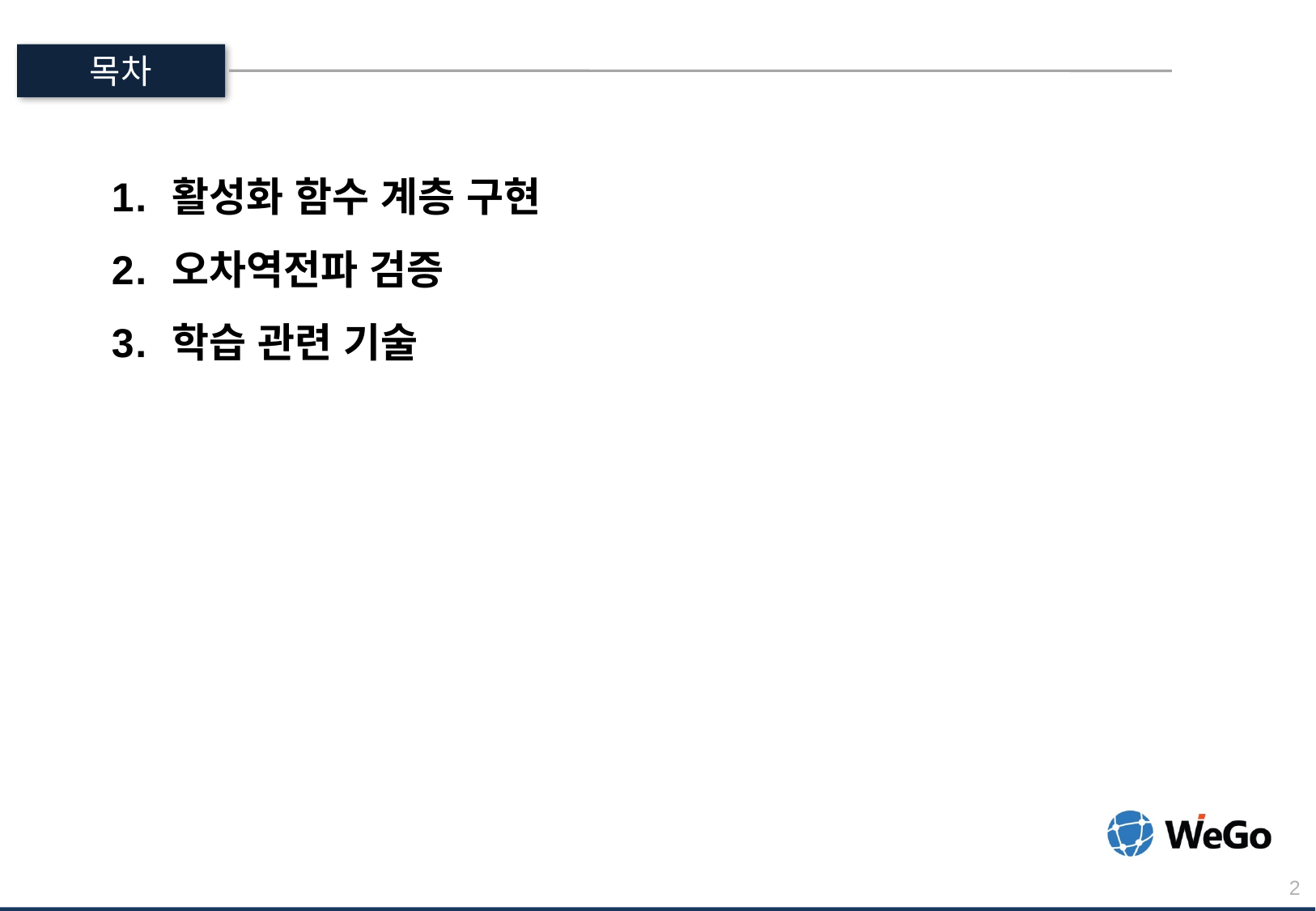

목차

활성화 함수 계층 구현
오차역전파 검증
학습 관련 기술
2